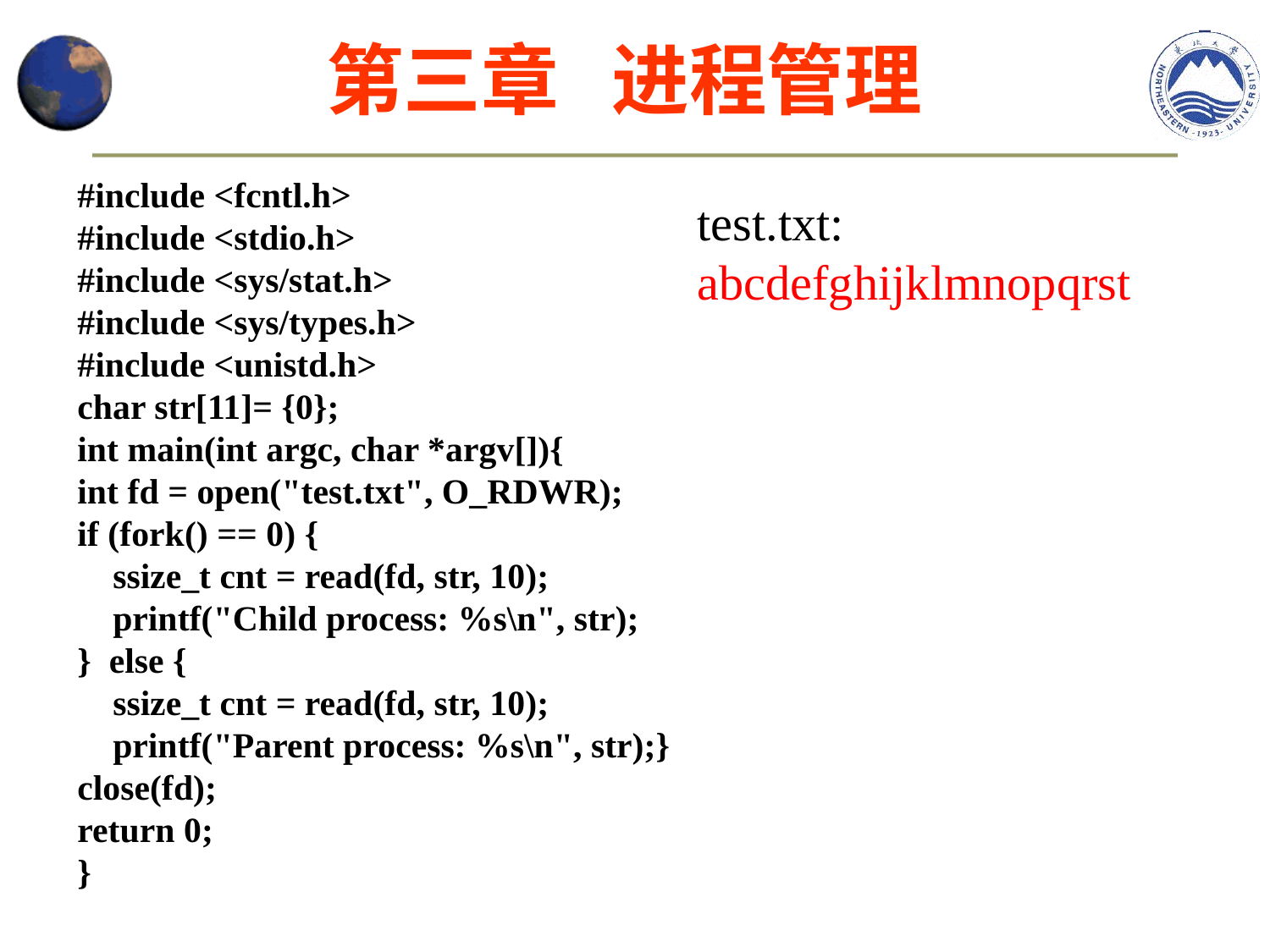

第三章   进程管理
#include <fcntl.h>
#include <stdio.h>
#include <sys/stat.h>
#include <sys/types.h>
#include <unistd.h>
char str[11]= {0};
int main(int argc, char *argv[]){
int fd = open("test.txt", O_RDWR);
if (fork() == 0) {
    ssize_t cnt = read(fd, str, 10);
    printf("Child process: %s\n", str);
}  else {
    ssize_t cnt = read(fd, str, 10);
    printf("Parent process: %s\n", str);}
close(fd);
return 0;
}
test.txt:
abcdefghijklmnopqrst